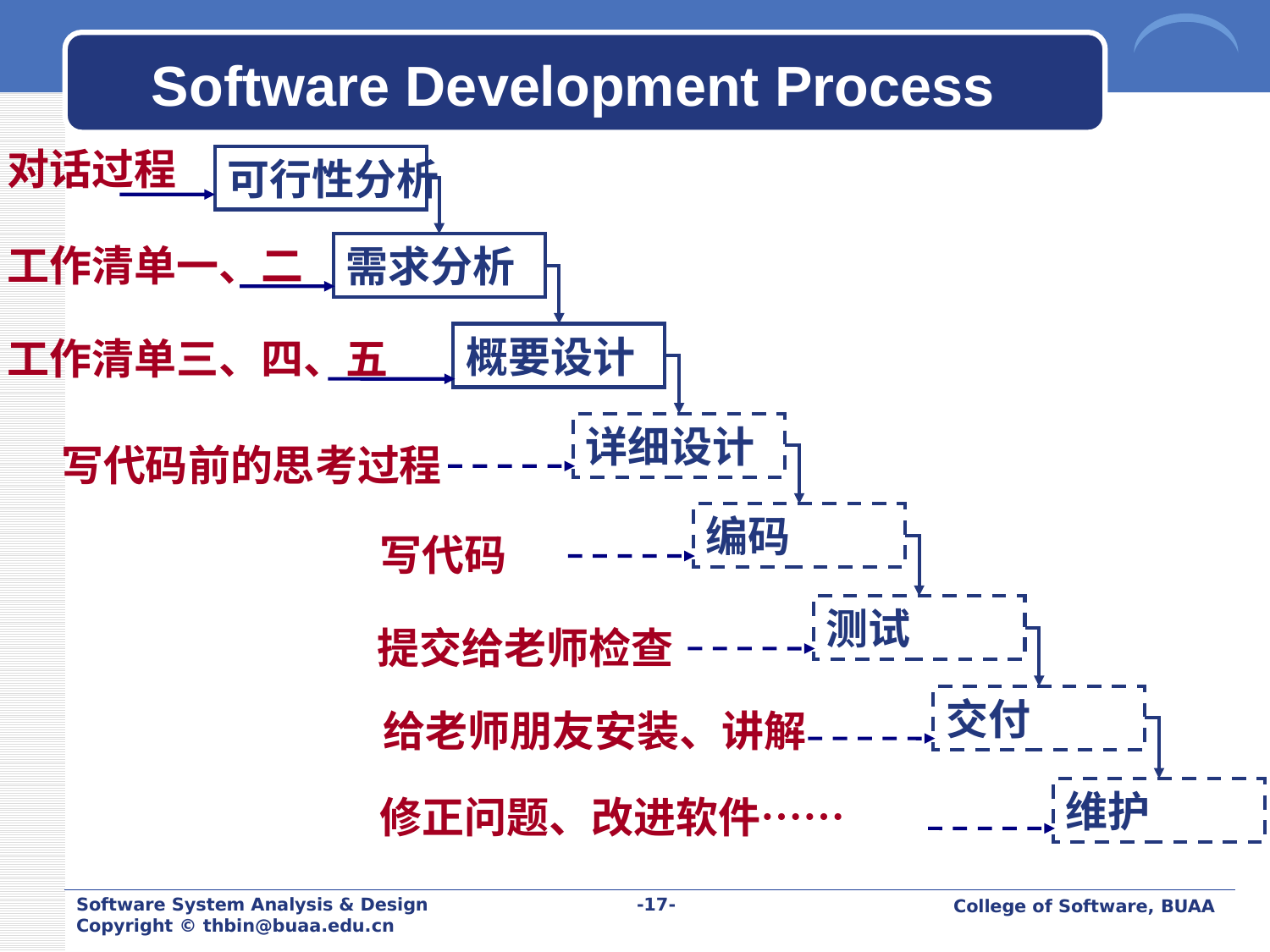

Software Development Process
对话过程
可行性分析

工作清单一、二
需求分析

概要设计
工作清单三、四、五

详细设计
写代码前的思考过程

编码
写代码

测试
提交给老师检查

交付
给老师朋友安装、讲解

维护
修正问题、改进软件……

Software System Analysis & Design Copyright © thbin@buaa.edu.cn
-17-
College of Software, BUAA